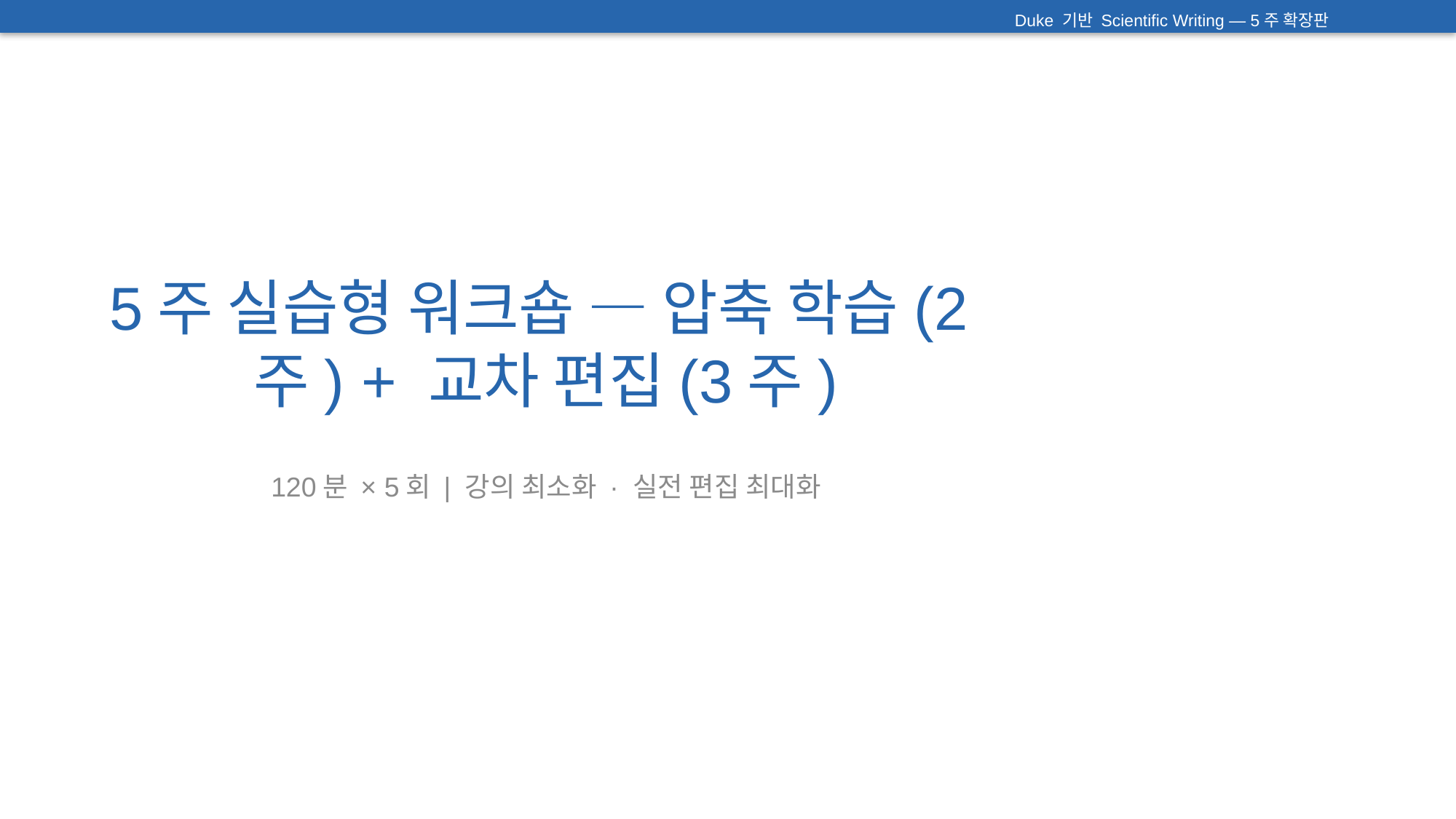

Duke 기반 Scientific Writing — 5주 확장판
# 5주 실습형 워크숍 — 압축 학습(2주) + 교차 편집(3주)
120분 × 5회 | 강의 최소화 · 실전 편집 최대화